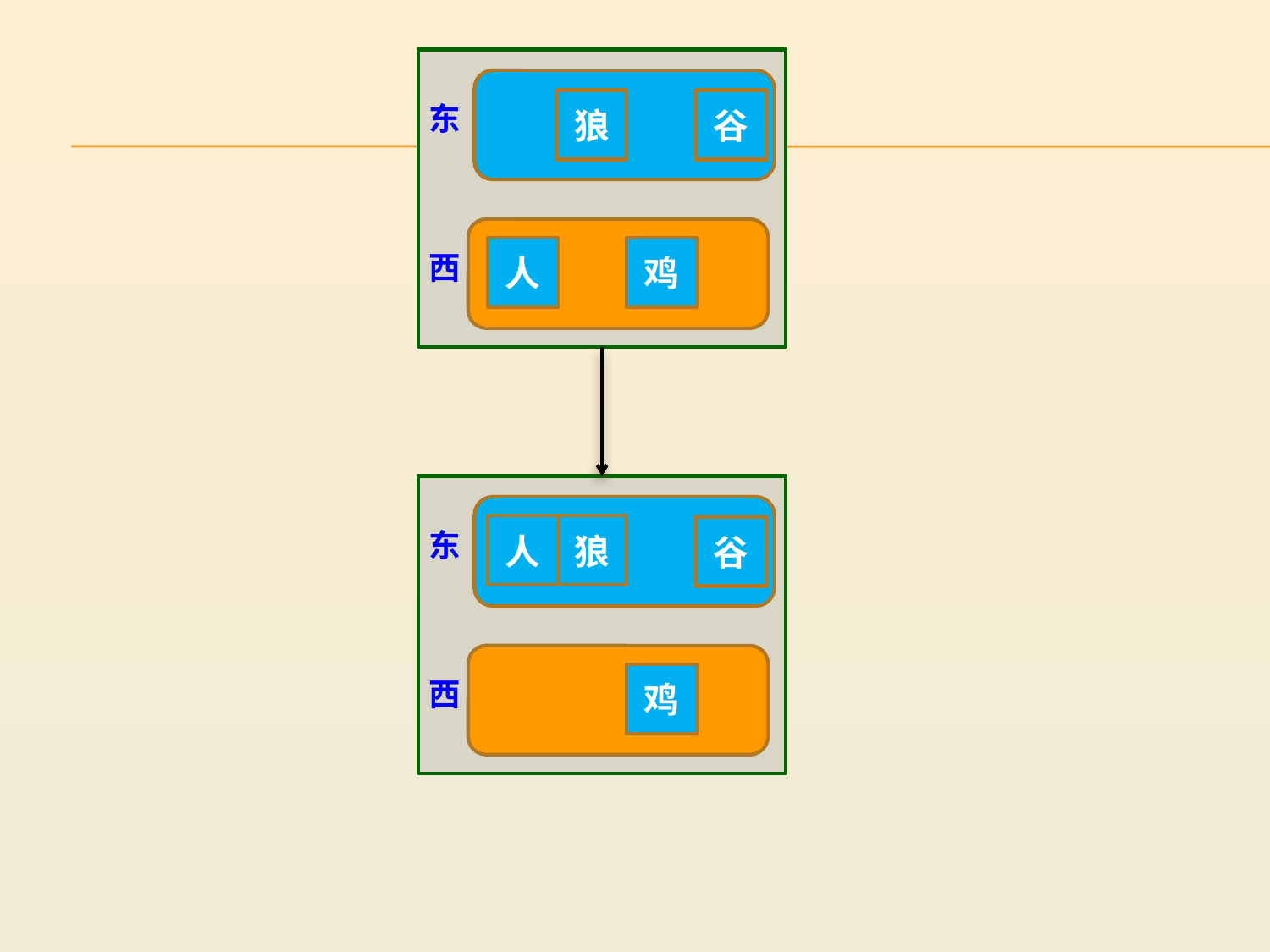

狼
谷
东

人
鸡
西

人
狼
谷
东

鸡
西